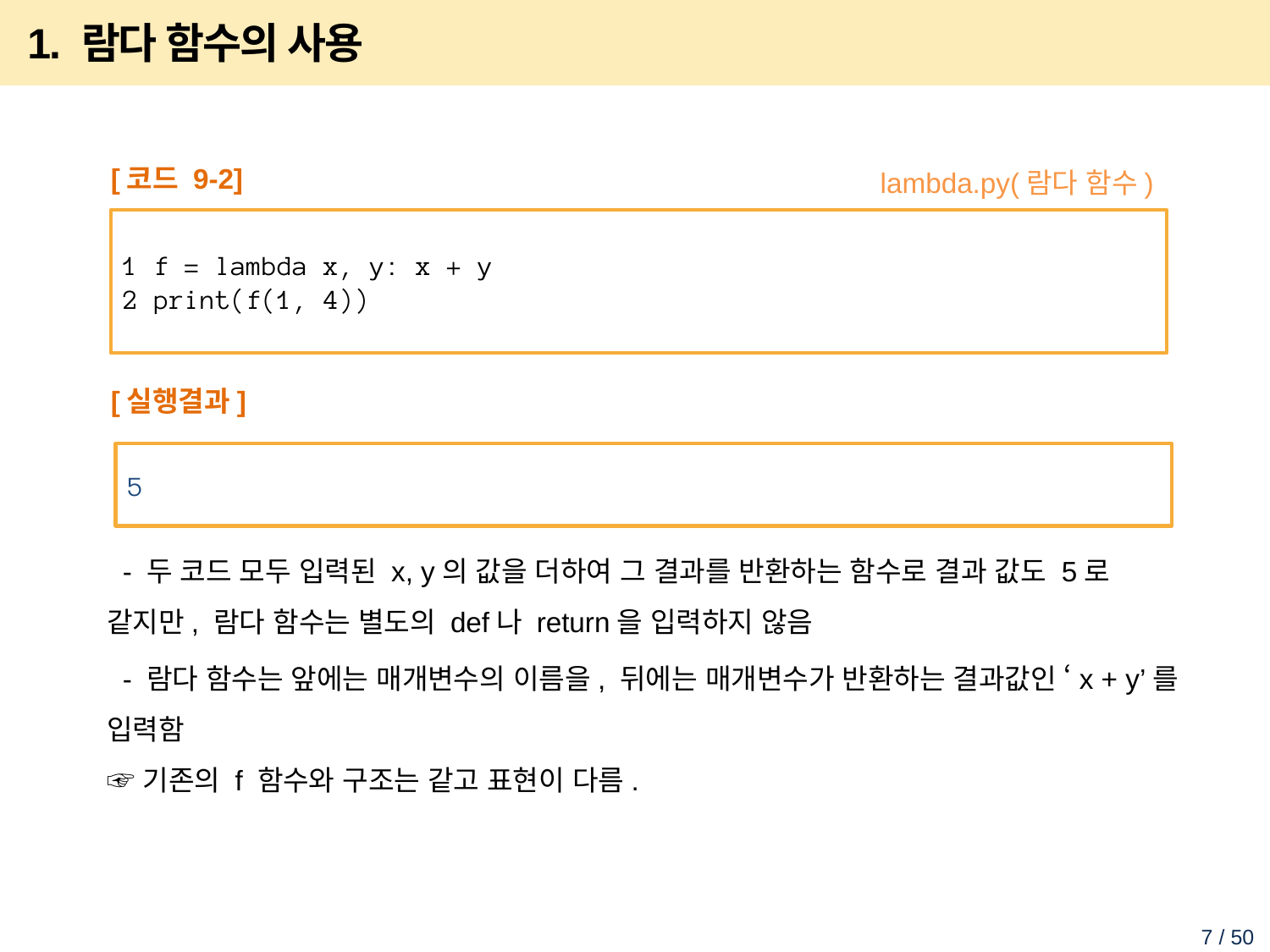

# 1. 람다 함수의 사용

  - 두 코드 모두 입력된 x, y의 값을 더하여 그 결과를 반환하는 함수로 결과 값도 5로 같지만, 람다 함수는 별도의 def나 return을 입력하지 않음
  - 람다 함수는 앞에는 매개변수의 이름을, 뒤에는 매개변수가 반환하는 결과값인 ‘x + y’를 입력함
☞ 기존의 f 함수와 구조는 같고 표현이 다름.

[코드 9-2]
1 f = lambda x, y: x + y
2 print(f(1, 4))
[실행결과]
5
lambda.py(람다 함수)